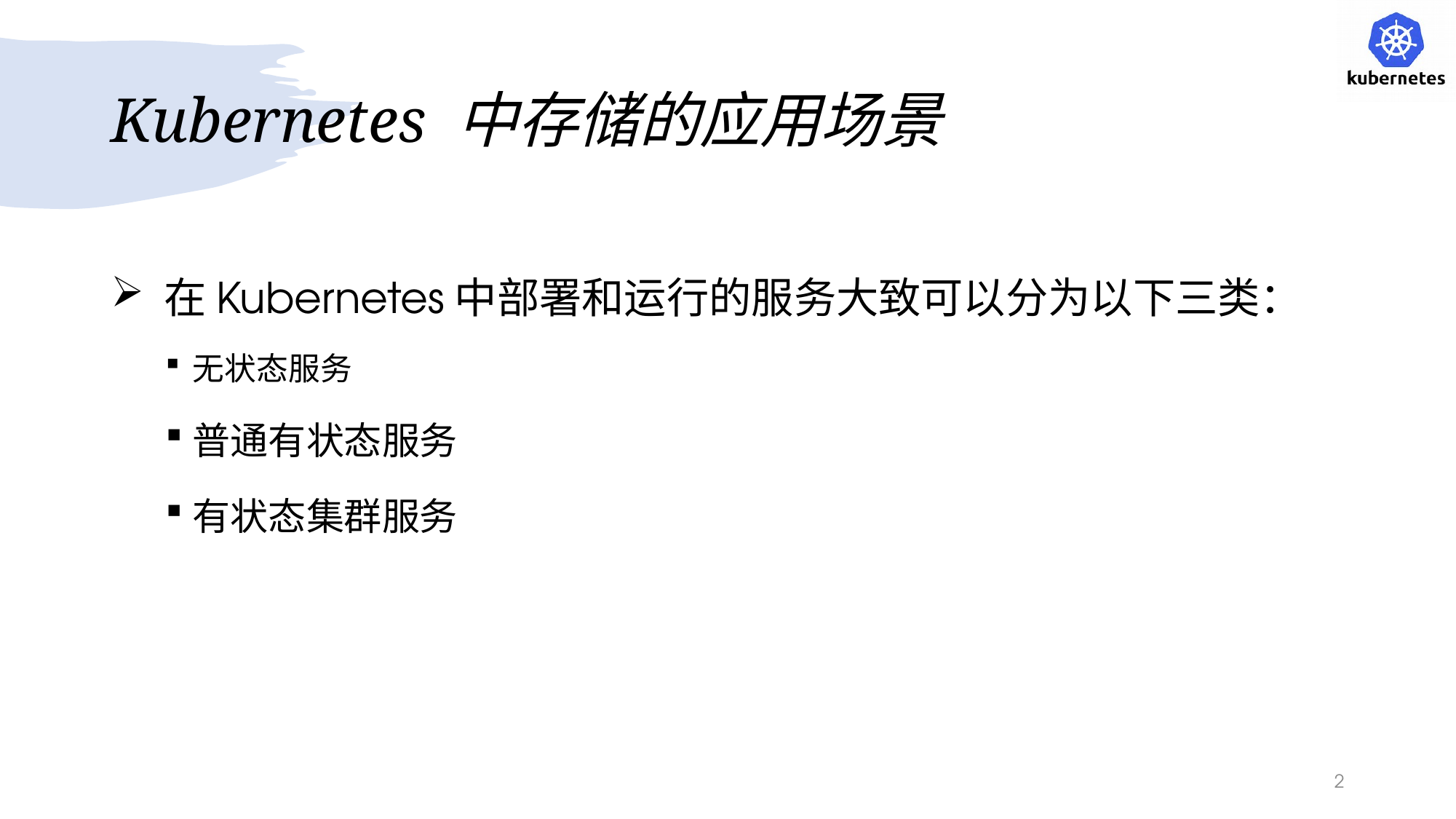

# Kubernetes 中存储的应用场景
 在Kubernetes中部署和运行的服务大致可以分为以下三类：
无状态服务
普通有状态服务
有状态集群服务
2